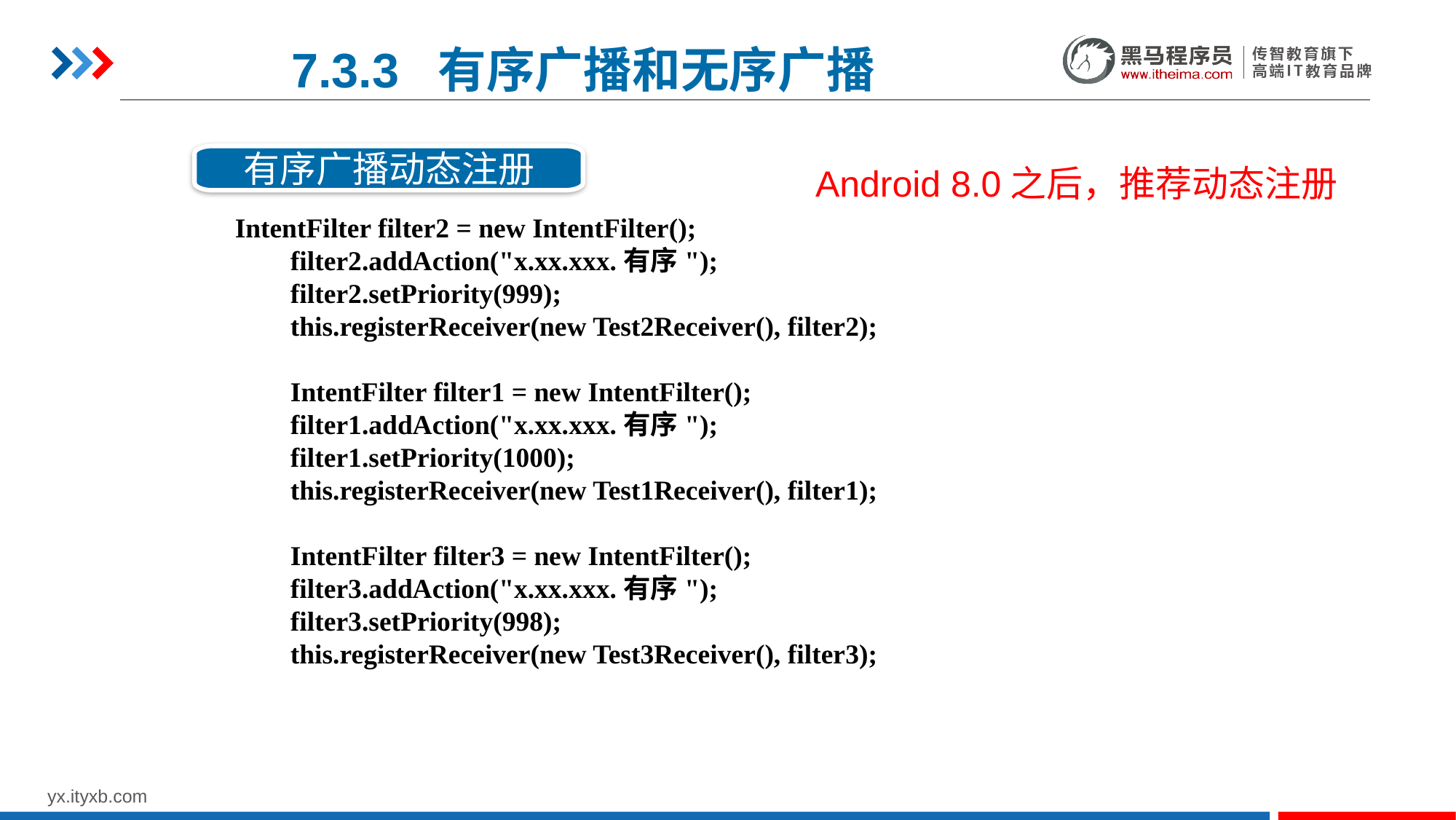

7.3.3  有序广播和无序广播
有序广播动态注册
Android 8.0之后，推荐动态注册
IntentFilter filter2 = new IntentFilter();
        filter2.addAction("x.xx.xxx.有序");
        filter2.setPriority(999);
        this.registerReceiver(new Test2Receiver(), filter2);

        IntentFilter filter1 = new IntentFilter();
        filter1.addAction("x.xx.xxx.有序");
        filter1.setPriority(1000);
        this.registerReceiver(new Test1Receiver(), filter1);

        IntentFilter filter3 = new IntentFilter();
        filter3.addAction("x.xx.xxx.有序");
        filter3.setPriority(998);
        this.registerReceiver(new Test3Receiver(), filter3);